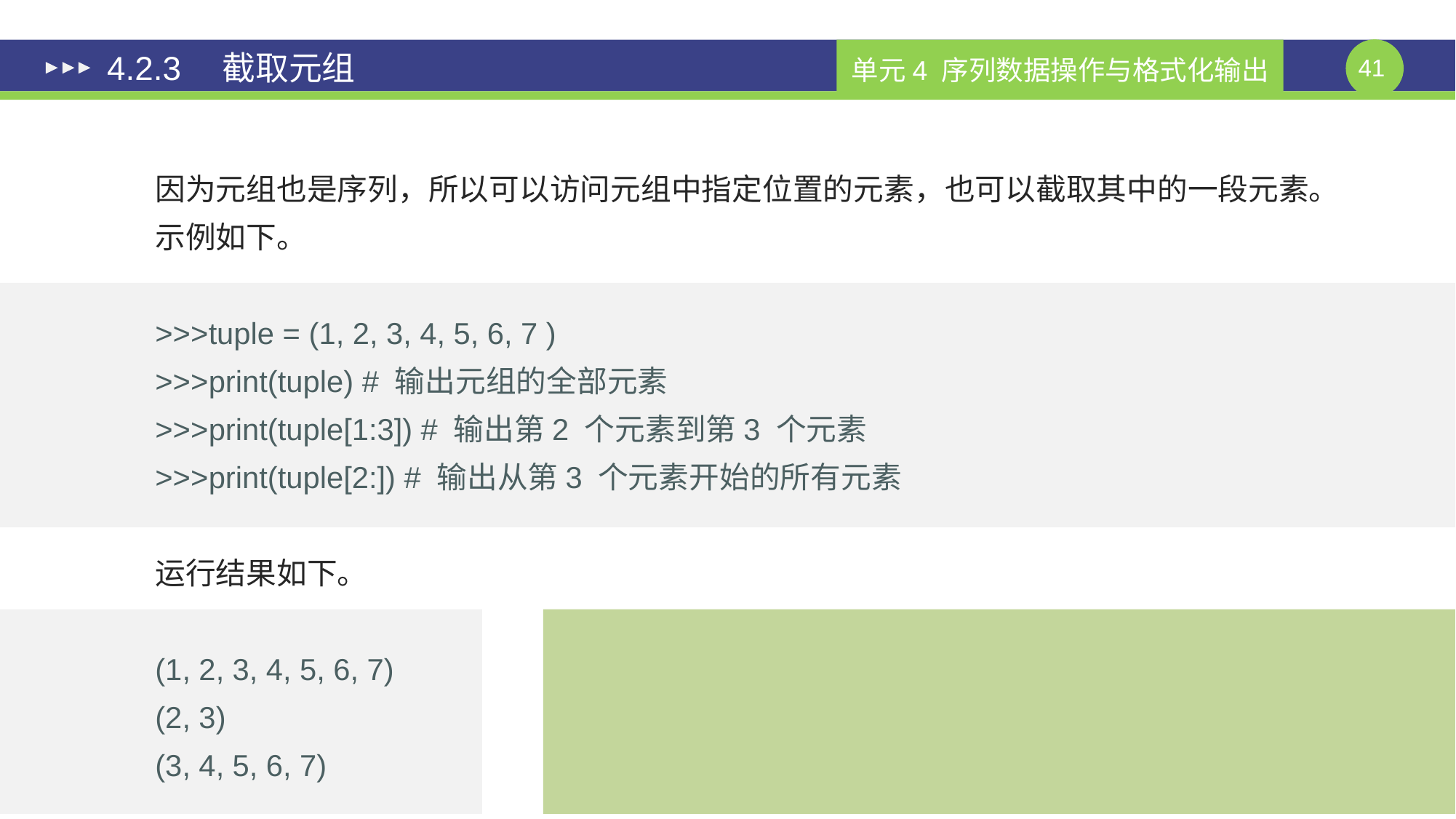

# 4.2.3　截取元组
因为元组也是序列，所以可以访问元组中指定位置的元素，也可以截取其中的一段元素。
示例如下。

>>>tuple = (1, 2, 3, 4, 5, 6, 7 )
>>>print(tuple) # 输出元组的全部元素
>>>print(tuple[1:3]) # 输出第2 个元素到第3 个元素
>>>print(tuple[2:]) # 输出从第3 个元素开始的所有元素

运行结果如下。

(1, 2, 3, 4, 5, 6, 7)
(2, 3)
(3, 4, 5, 6, 7)